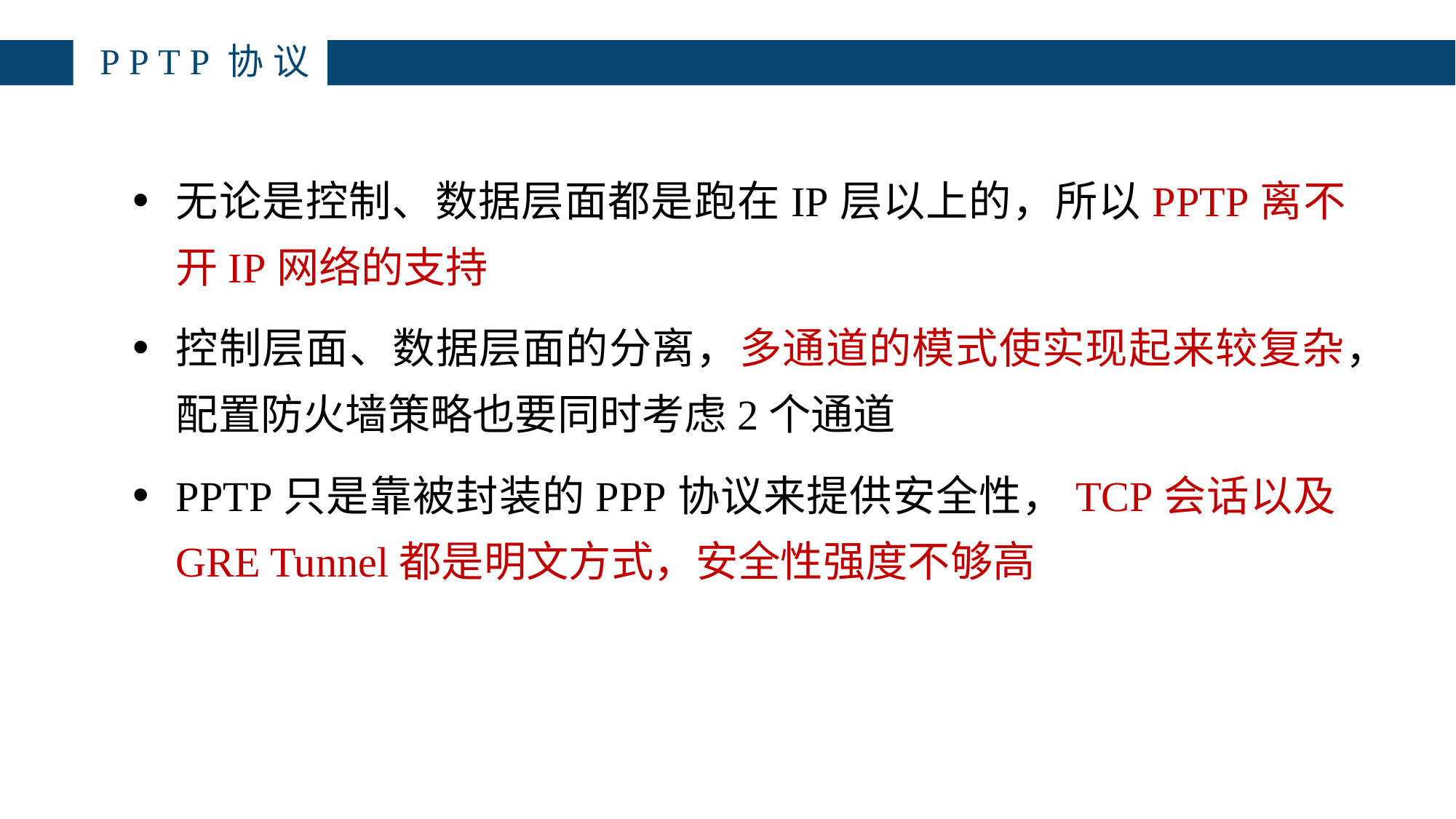

# PPTP协议

无论是控制、数据层面都是跑在IP层以上的，所以PPTP离不开IP网络的支持
控制层面、数据层面的分离，多通道的模式使实现起来较复杂，配置防火墙策略也要同时考虑2个通道
PPTP只是靠被封装的PPP协议来提供安全性，TCP会话以及GRE Tunnel都是明文方式，安全性强度不够高